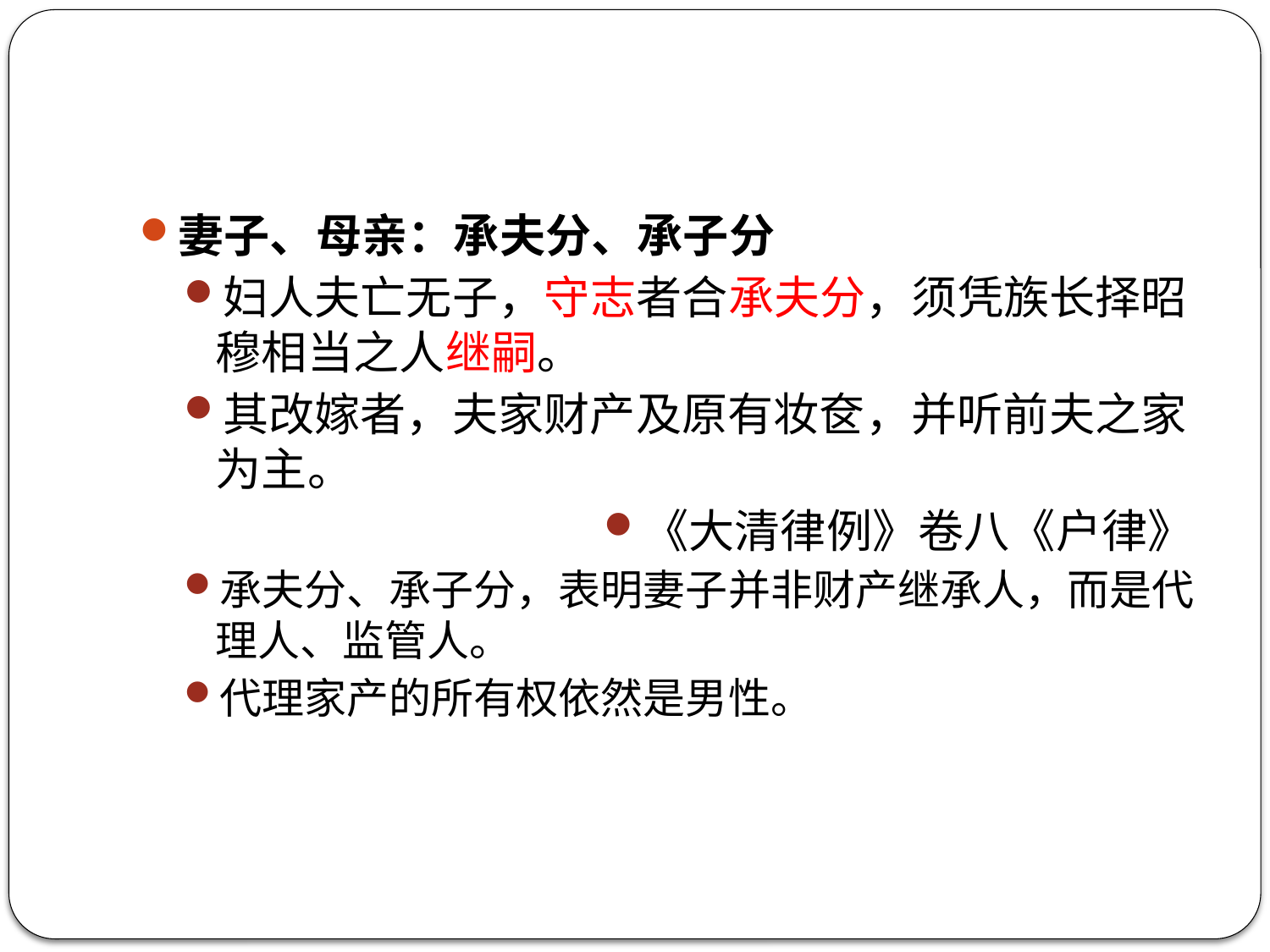

#
妻子、母亲：承夫分、承子分
妇人夫亡无子，守志者合承夫分，须凭族长择昭穆相当之人继嗣。
其改嫁者，夫家财产及原有妆奁，并听前夫之家为主。
《大清律例》卷八《户律》
承夫分、承子分，表明妻子并非财产继承人，而是代理人、监管人。
代理家产的所有权依然是男性。